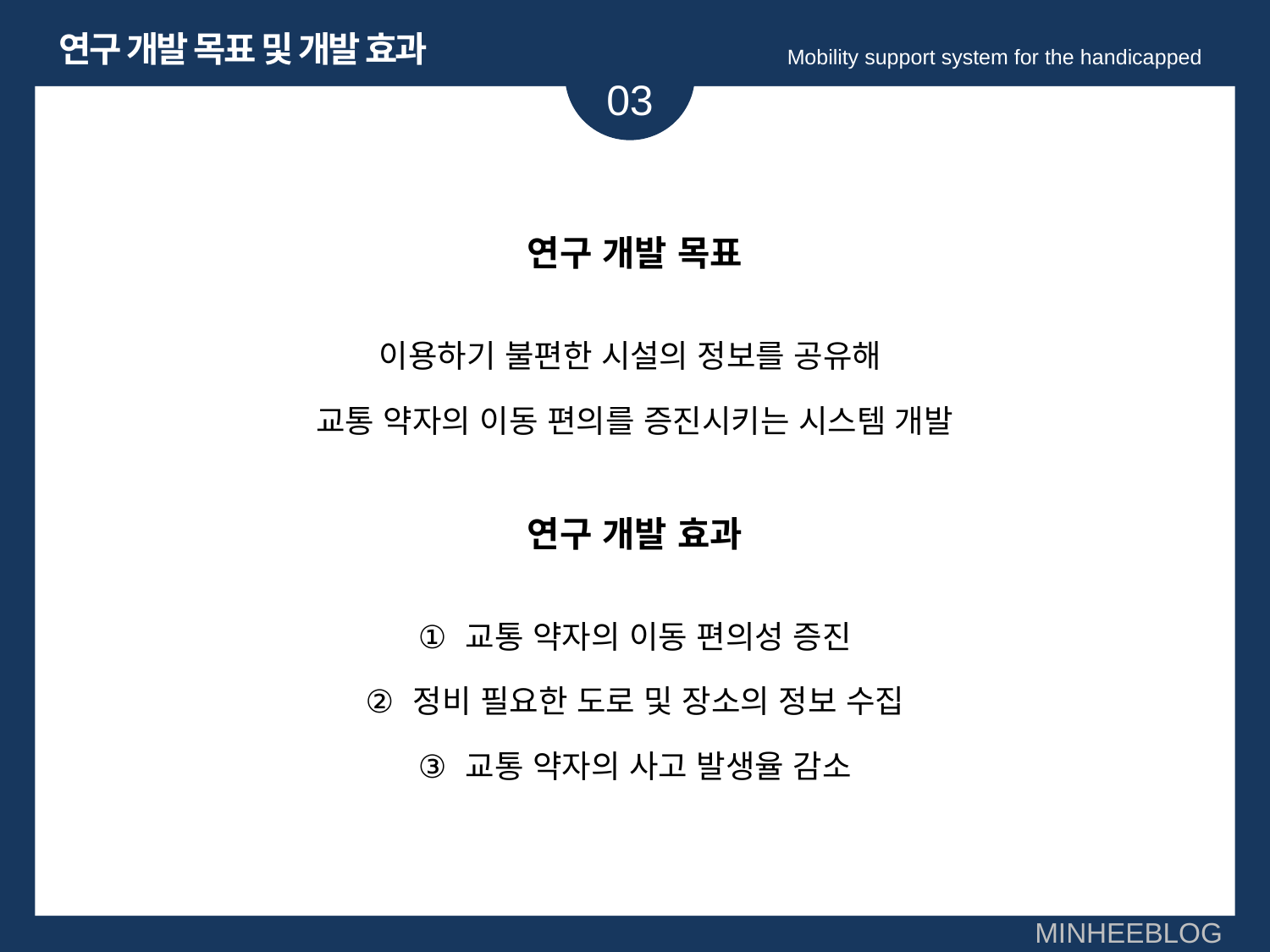

연구 개발 목표 및 개발 효과
Mobility support system for the handicapped
03

연구 개발 목표

이용하기 불편한 시설의 정보를 공유해
교통 약자의 이동 편의를 증진시키는 시스템 개발
연구 개발 효과

교통 약자의 이동 편의성 증진
정비 필요한 도로 및 장소의 정보 수집
교통 약자의 사고 발생율 감소
MINHEEBLOG